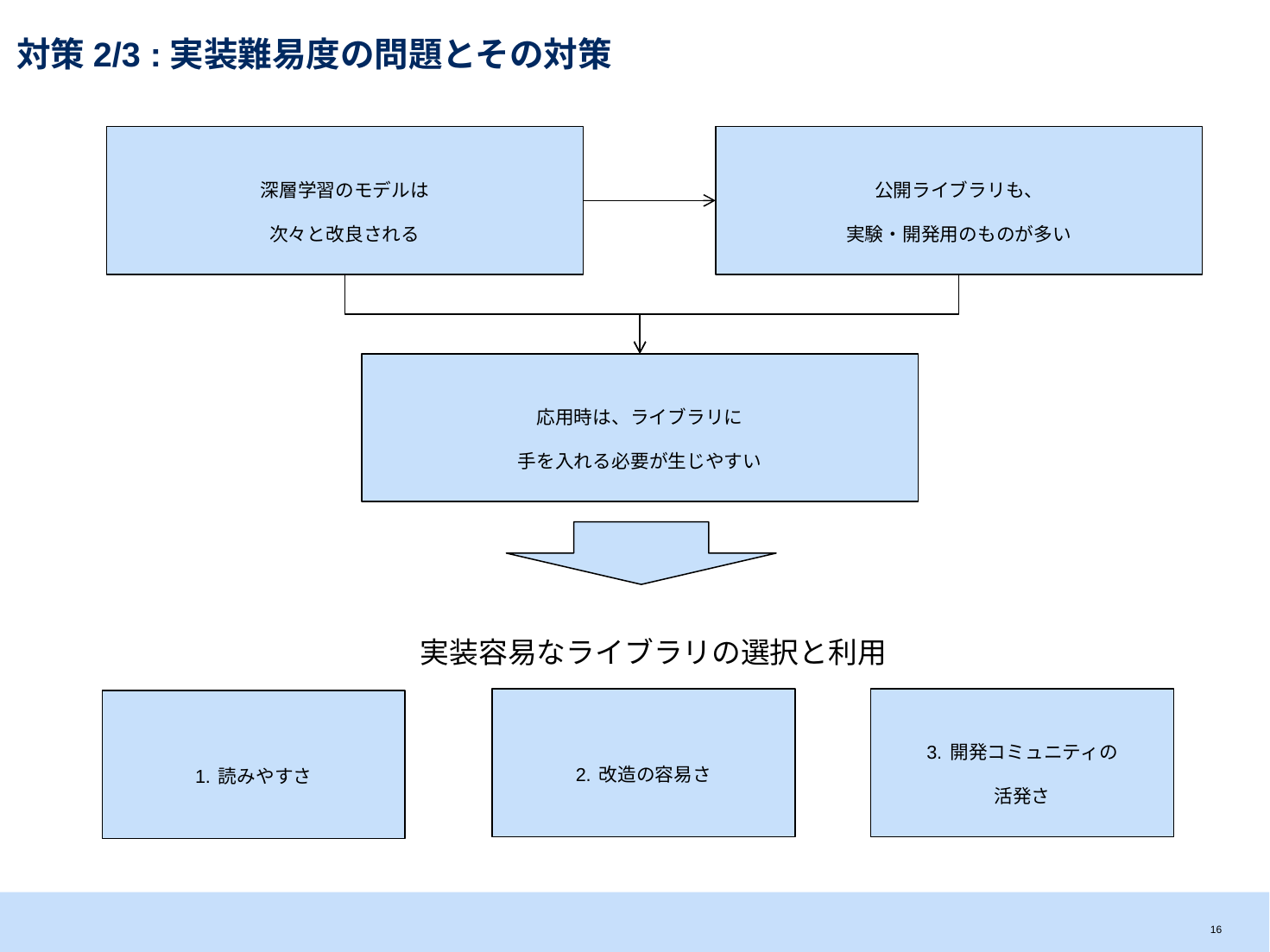

# 対策2/3 :実装難易度の問題とその対策
公開ライブラリも、
実験・開発用のものが多い
深層学習のモデルは
次々と改良される
応用時は、ライブラリに
手を入れる必要が生じやすい

実装容易なライブラリの選択と利用
2.改造の容易さ
3.開発コミュニティの
活発さ
1.読みやすさ
16